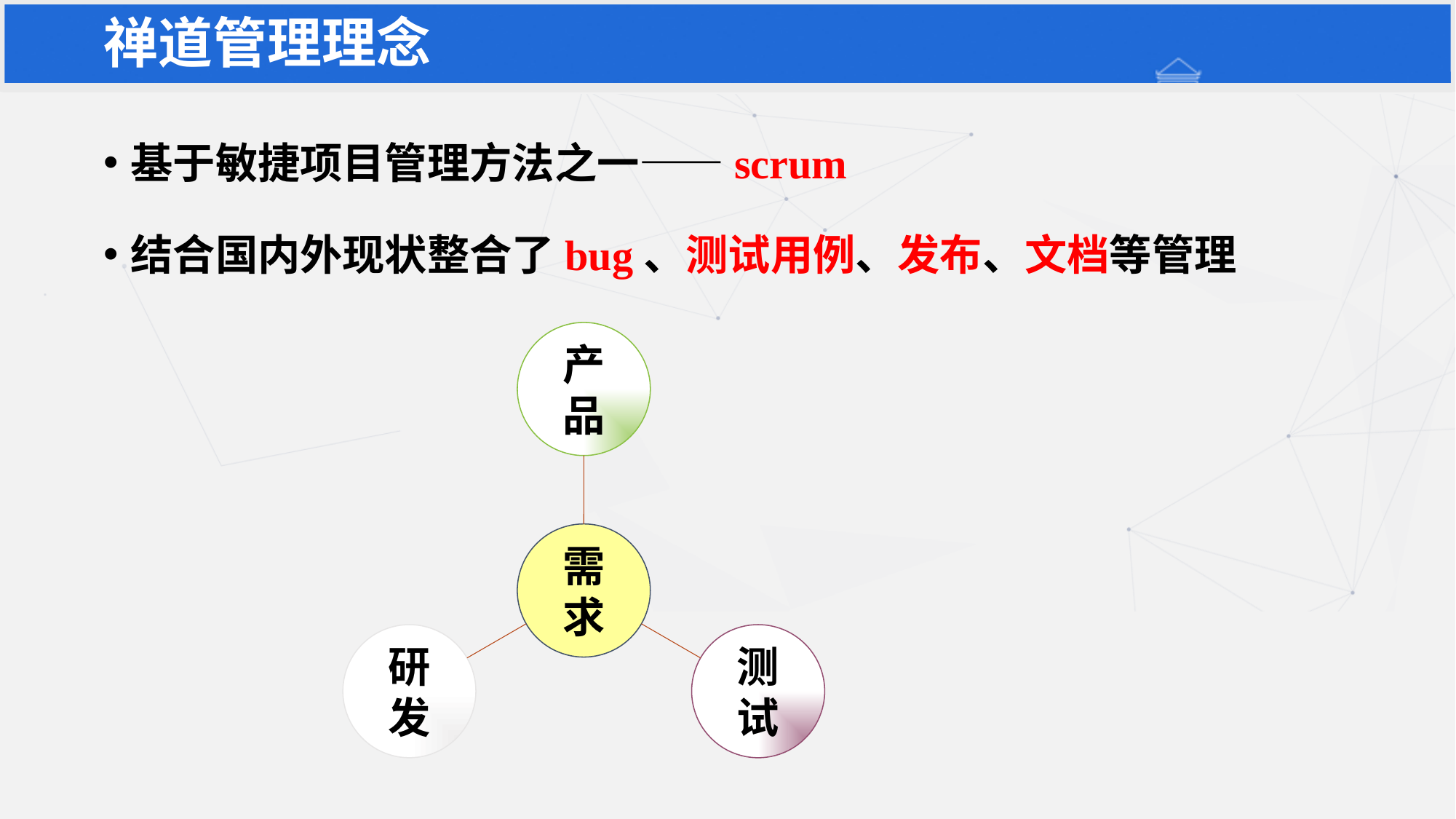

禅道管理理念
基于敏捷项目管理方法之一——scrum
结合国内外现状整合了bug、测试用例、发布、文档等管理
产品

需求

研发
测试